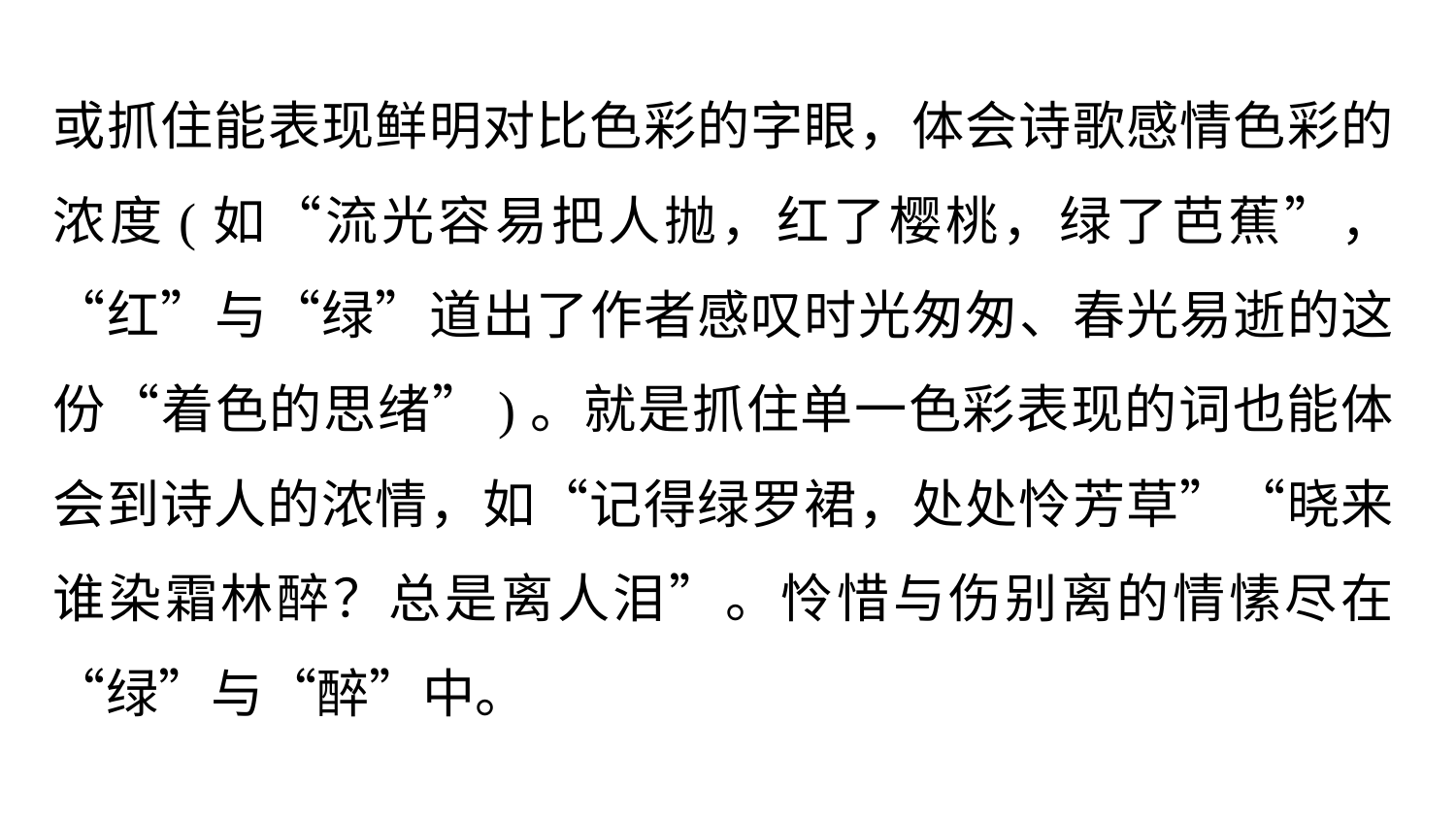

或抓住能表现鲜明对比色彩的字眼，体会诗歌感情色彩的浓度(如“流光容易把人抛，红了樱桃，绿了芭蕉”，“红”与“绿”道出了作者感叹时光匆匆、春光易逝的这份“着色的思绪”)。就是抓住单一色彩表现的词也能体会到诗人的浓情，如“记得绿罗裙，处处怜芳草”“晓来谁染霜林醉？总是离人泪”。怜惜与伤别离的情愫尽在“绿”与“醉”中。